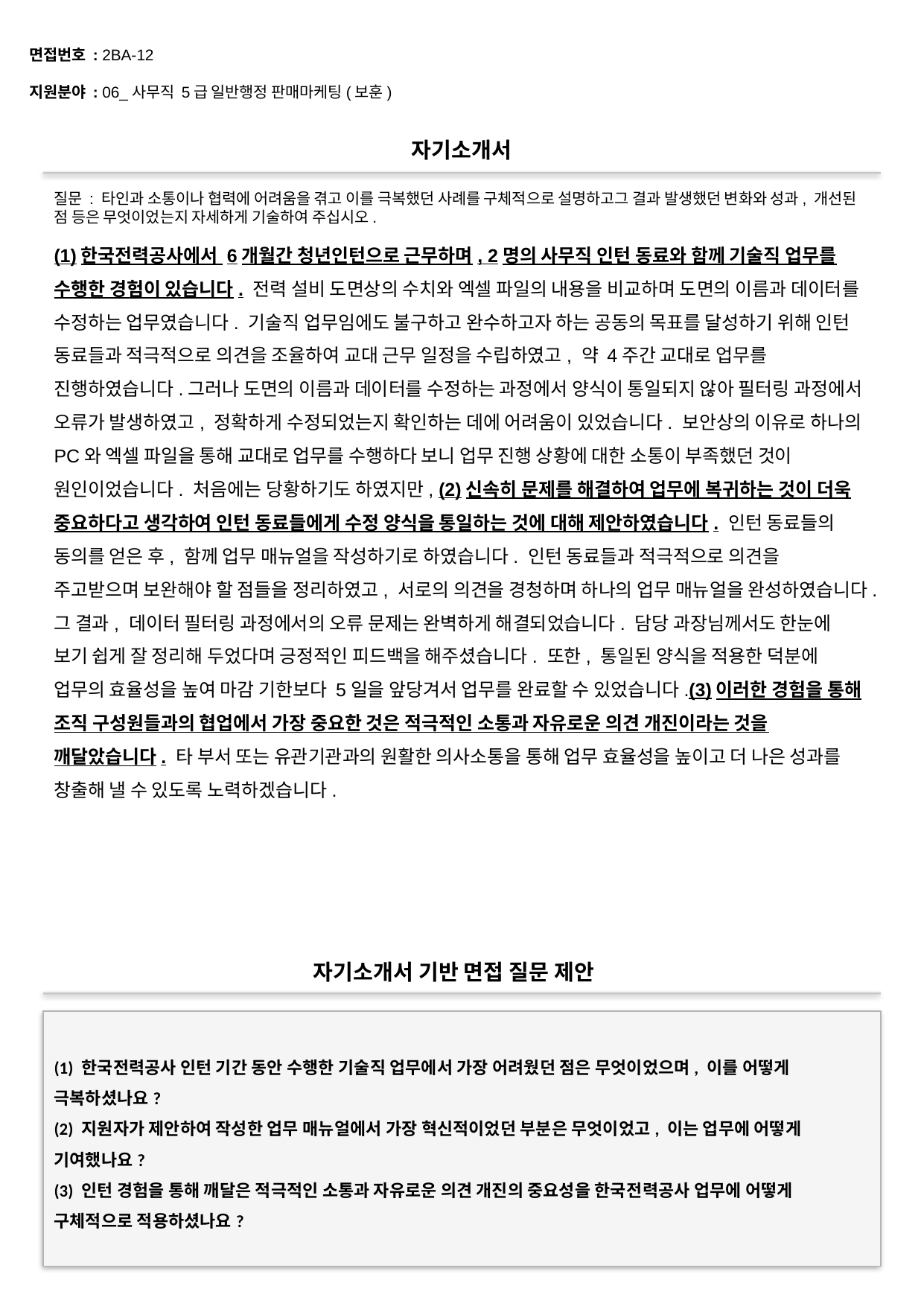

면접번호 : 2BA-12

지원분야 : 06_사무직 5급 일반행정 판매마케팅(보훈)
#

자기소개서

질문 : 타인과 소통이나 협력에 어려움을 겪고 이를 극복했던 사례를 구체적으로 설명하고그 결과 발생했던 변화와 성과, 개선된 점 등은 무엇이었는지 자세하게 기술하여 주십시오.

(1)한국전력공사에서 6개월간 청년인턴으로 근무하며, 2명의 사무직 인턴 동료와 함께 기술직 업무를 수행한 경험이 있습니다. 전력 설비 도면상의 수치와 엑셀 파일의 내용을 비교하며 도면의 이름과 데이터를 수정하는 업무였습니다. 기술직 업무임에도 불구하고 완수하고자 하는 공동의 목표를 달성하기 위해 인턴 동료들과 적극적으로 의견을 조율하여 교대 근무 일정을 수립하였고, 약 4주간 교대로 업무를 진행하였습니다.그러나 도면의 이름과 데이터를 수정하는 과정에서 양식이 통일되지 않아 필터링 과정에서 오류가 발생하였고, 정확하게 수정되었는지 확인하는 데에 어려움이 있었습니다. 보안상의 이유로 하나의 PC와 엑셀 파일을 통해 교대로 업무를 수행하다 보니 업무 진행 상황에 대한 소통이 부족했던 것이 원인이었습니다. 처음에는 당황하기도 하였지만, (2)신속히 문제를 해결하여 업무에 복귀하는 것이 더욱 중요하다고 생각하여 인턴 동료들에게 수정 양식을 통일하는 것에 대해 제안하였습니다. 인턴 동료들의 동의를 얻은 후, 함께 업무 매뉴얼을 작성하기로 하였습니다. 인턴 동료들과 적극적으로 의견을 주고받으며 보완해야 할 점들을 정리하였고, 서로의 의견을 경청하며 하나의 업무 매뉴얼을 완성하였습니다.그 결과, 데이터 필터링 과정에서의 오류 문제는 완벽하게 해결되었습니다. 담당 과장님께서도 한눈에 보기 쉽게 잘 정리해 두었다며 긍정적인 피드백을 해주셨습니다. 또한, 통일된 양식을 적용한 덕분에 업무의 효율성을 높여 마감 기한보다 5일을 앞당겨서 업무를 완료할 수 있었습니다.(3)이러한 경험을 통해 조직 구성원들과의 협업에서 가장 중요한 것은 적극적인 소통과 자유로운 의견 개진이라는 것을 깨달았습니다. 타 부서 또는 유관기관과의 원활한 의사소통을 통해 업무 효율성을 높이고 더 나은 성과를 창출해 낼 수 있도록 노력하겠습니다.

자기소개서 기반 면접 질문 제안

(1) 한국전력공사 인턴 기간 동안 수행한 기술직 업무에서 가장 어려웠던 점은 무엇이었으며, 이를 어떻게 극복하셨나요?
(2) 지원자가 제안하여 작성한 업무 매뉴얼에서 가장 혁신적이었던 부분은 무엇이었고, 이는 업무에 어떻게 기여했나요?
(3) 인턴 경험을 통해 깨달은 적극적인 소통과 자유로운 의견 개진의 중요성을 한국전력공사 업무에 어떻게 구체적으로 적용하셨나요?